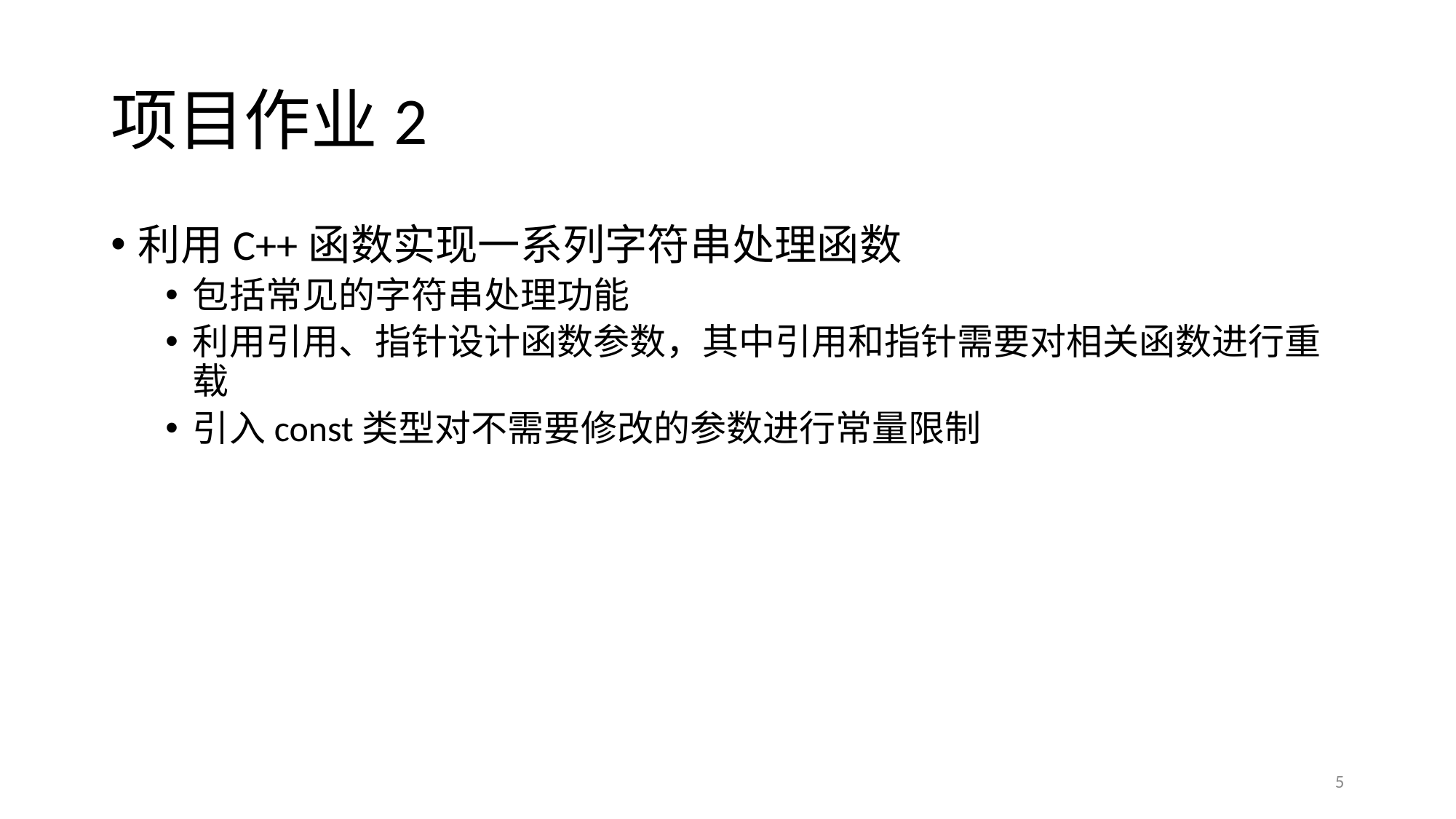

# 项目作业2
利用C++函数实现一系列字符串处理函数
包括常见的字符串处理功能
利用引用、指针设计函数参数，其中引用和指针需要对相关函数进行重载
引入const类型对不需要修改的参数进行常量限制
5